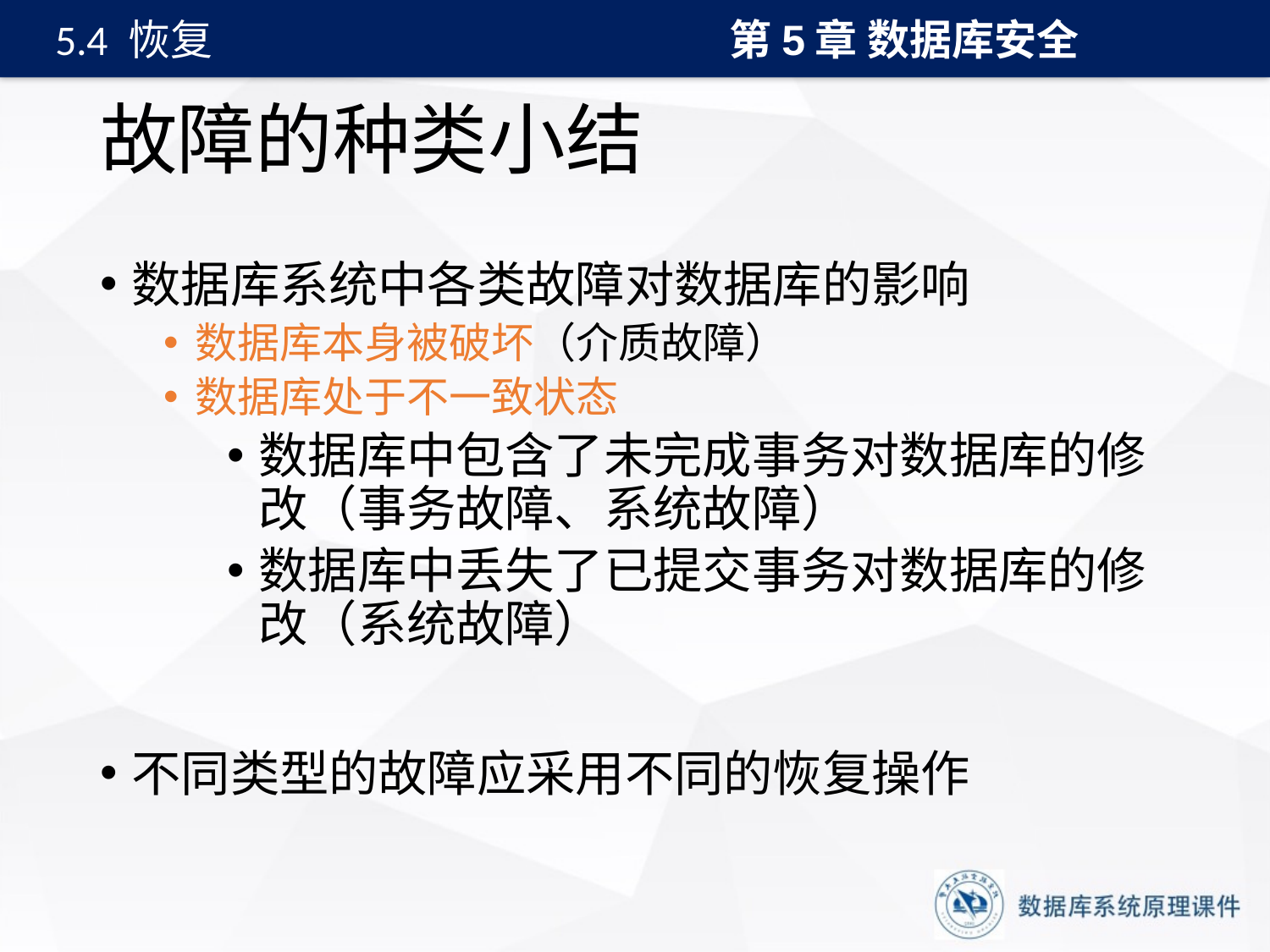

第5章 数据库安全
5.4 恢复
# 故障的种类小结
数据库系统中各类故障对数据库的影响
数据库本身被破坏（介质故障）
数据库处于不一致状态
数据库中包含了未完成事务对数据库的修改（事务故障、系统故障）
数据库中丢失了已提交事务对数据库的修改（系统故障）

不同类型的故障应采用不同的恢复操作